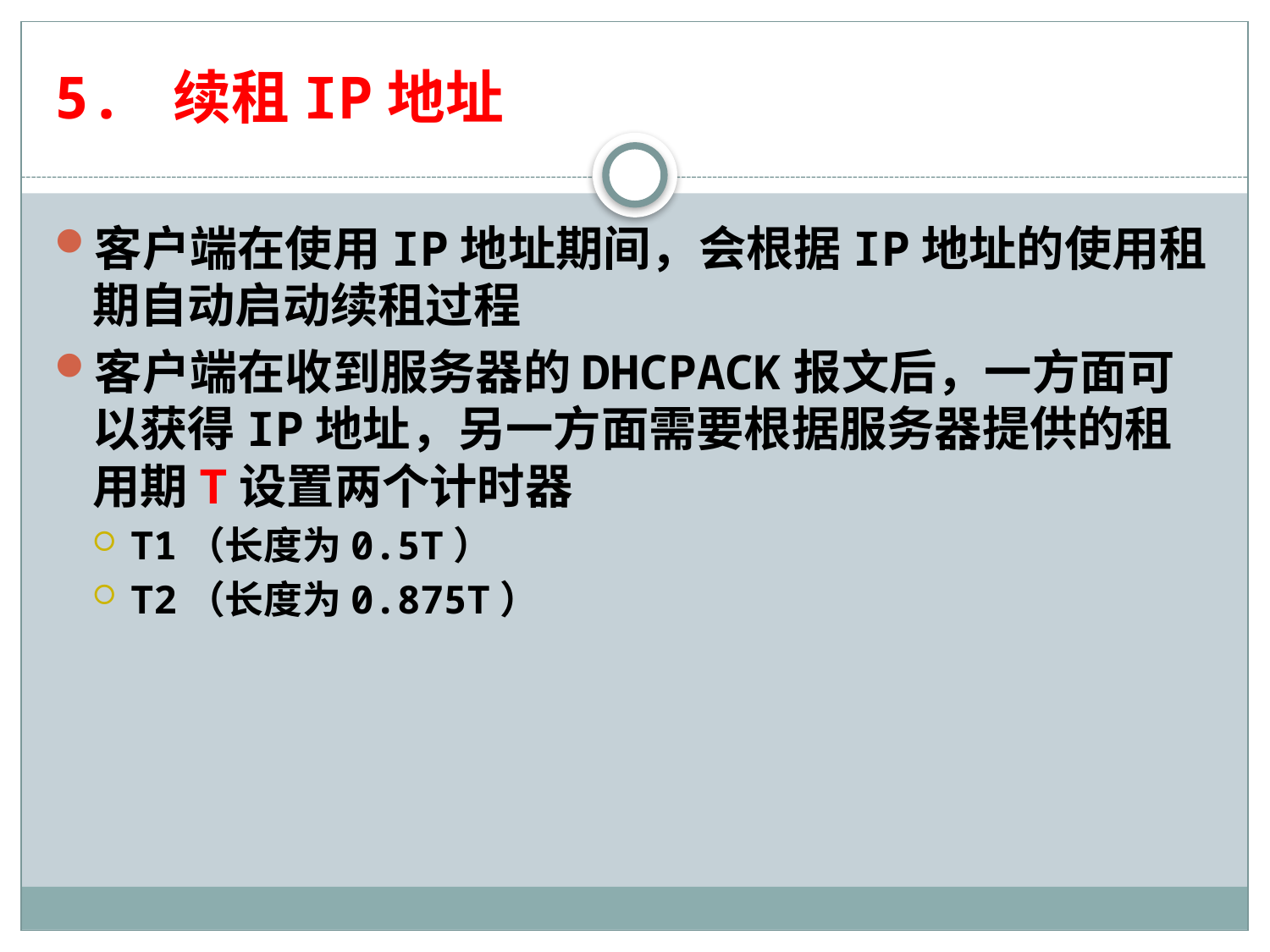

# 5. 续租IP地址
客户端在使用IP地址期间，会根据IP地址的使用租期自动启动续租过程
客户端在收到服务器的DHCPACK报文后，一方面可以获得IP地址，另一方面需要根据服务器提供的租用期T设置两个计时器
T1（长度为0.5T）
T2（长度为0.875T）